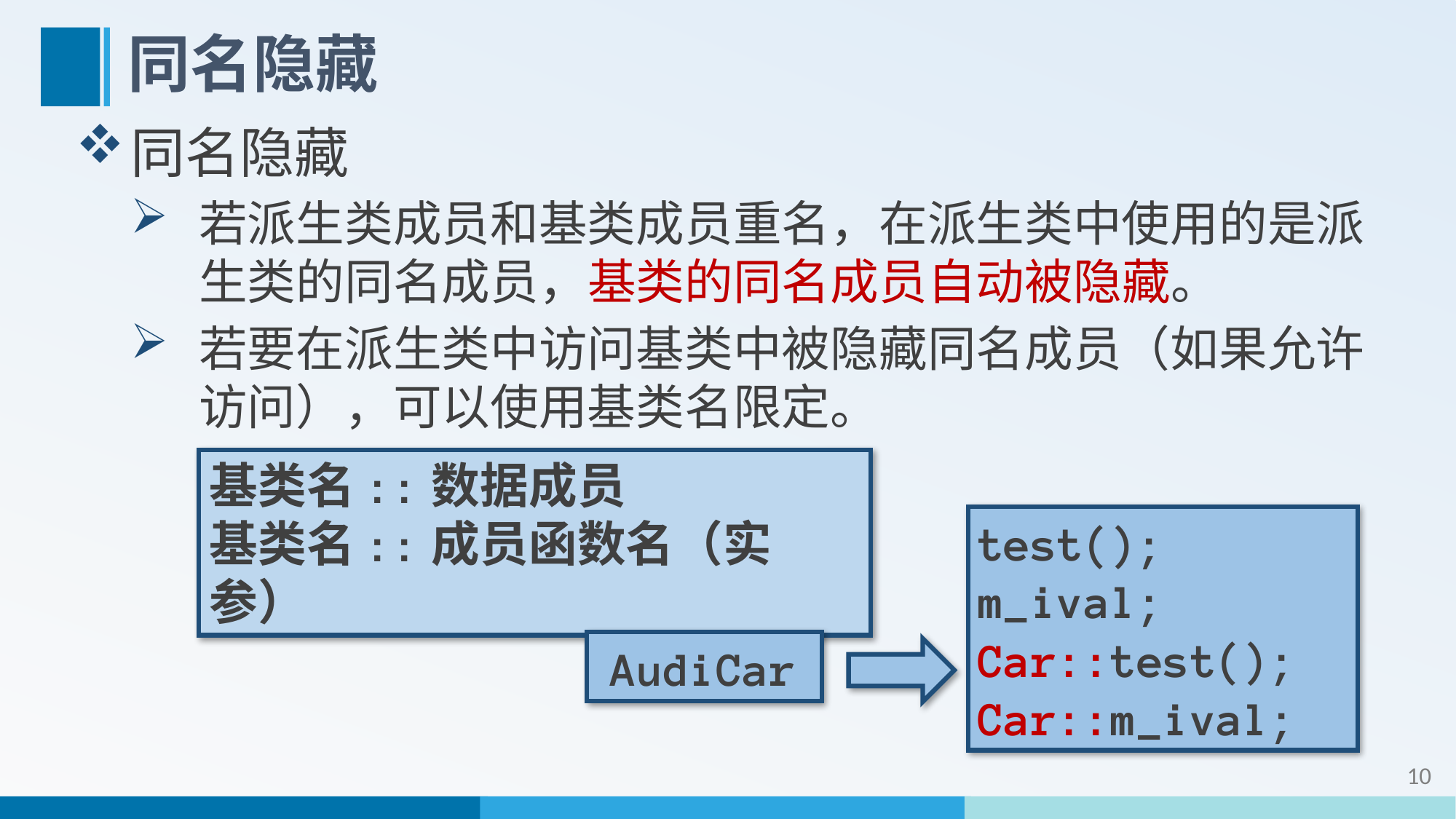

# 同名隐藏
同名隐藏
若派生类成员和基类成员重名，在派生类中使用的是派生类的同名成员，基类的同名成员自动被隐藏。
若要在派生类中访问基类中被隐藏同名成员（如果允许访问），可以使用基类名限定。
基类名::数据成员
基类名::成员函数名（实参）
test();
m_ival;
Car::test();
Car::m_ival;
AudiCar